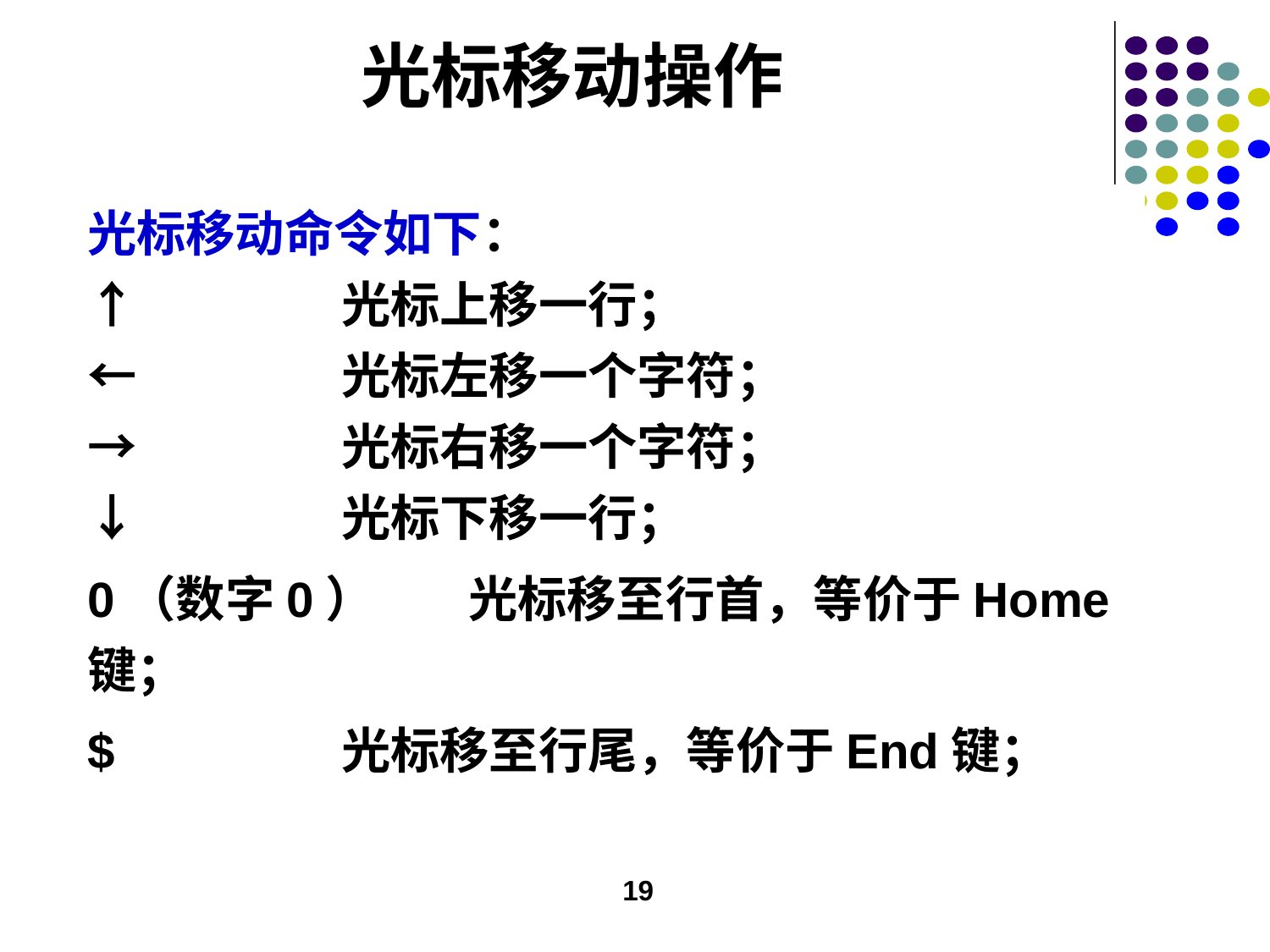

光标移动操作
光标移动命令如下：
↑		光标上移一行；
←		光标左移一个字符；
→		光标右移一个字符；
↓		光标下移一行；
0（数字0）	光标移至行首，等价于Home键；
$		光标移至行尾，等价于End键；
19